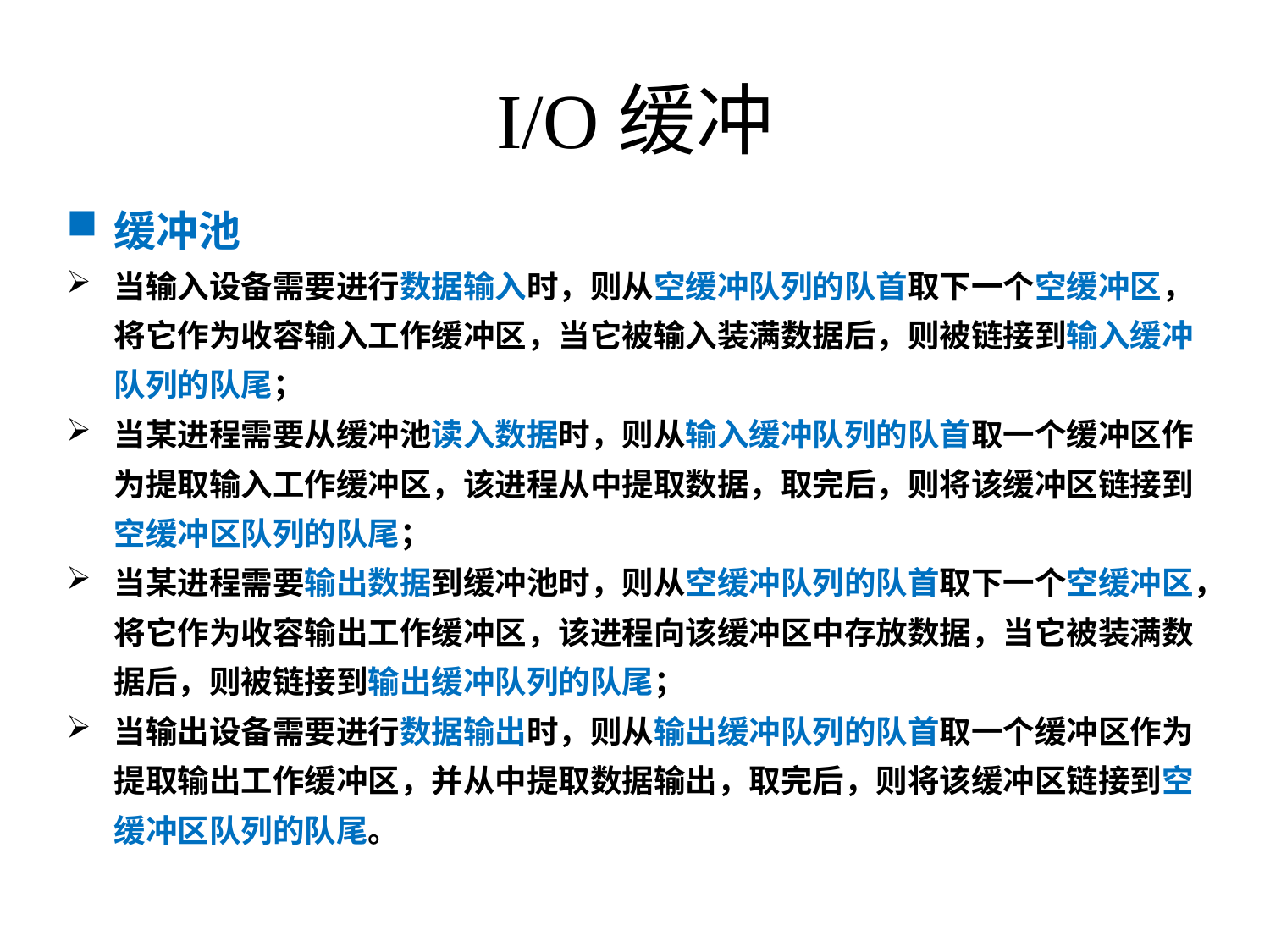

# I/O缓冲
缓冲池
当输入设备需要进行数据输入时，则从空缓冲队列的队首取下一个空缓冲区，将它作为收容输入工作缓冲区，当它被输入装满数据后，则被链接到输入缓冲队列的队尾；
当某进程需要从缓冲池读入数据时，则从输入缓冲队列的队首取一个缓冲区作为提取输入工作缓冲区，该进程从中提取数据，取完后，则将该缓冲区链接到空缓冲区队列的队尾；
当某进程需要输出数据到缓冲池时，则从空缓冲队列的队首取下一个空缓冲区，将它作为收容输出工作缓冲区，该进程向该缓冲区中存放数据，当它被装满数据后，则被链接到输出缓冲队列的队尾；
当输出设备需要进行数据输出时，则从输出缓冲队列的队首取一个缓冲区作为提取输出工作缓冲区，并从中提取数据输出，取完后，则将该缓冲区链接到空缓冲区队列的队尾。